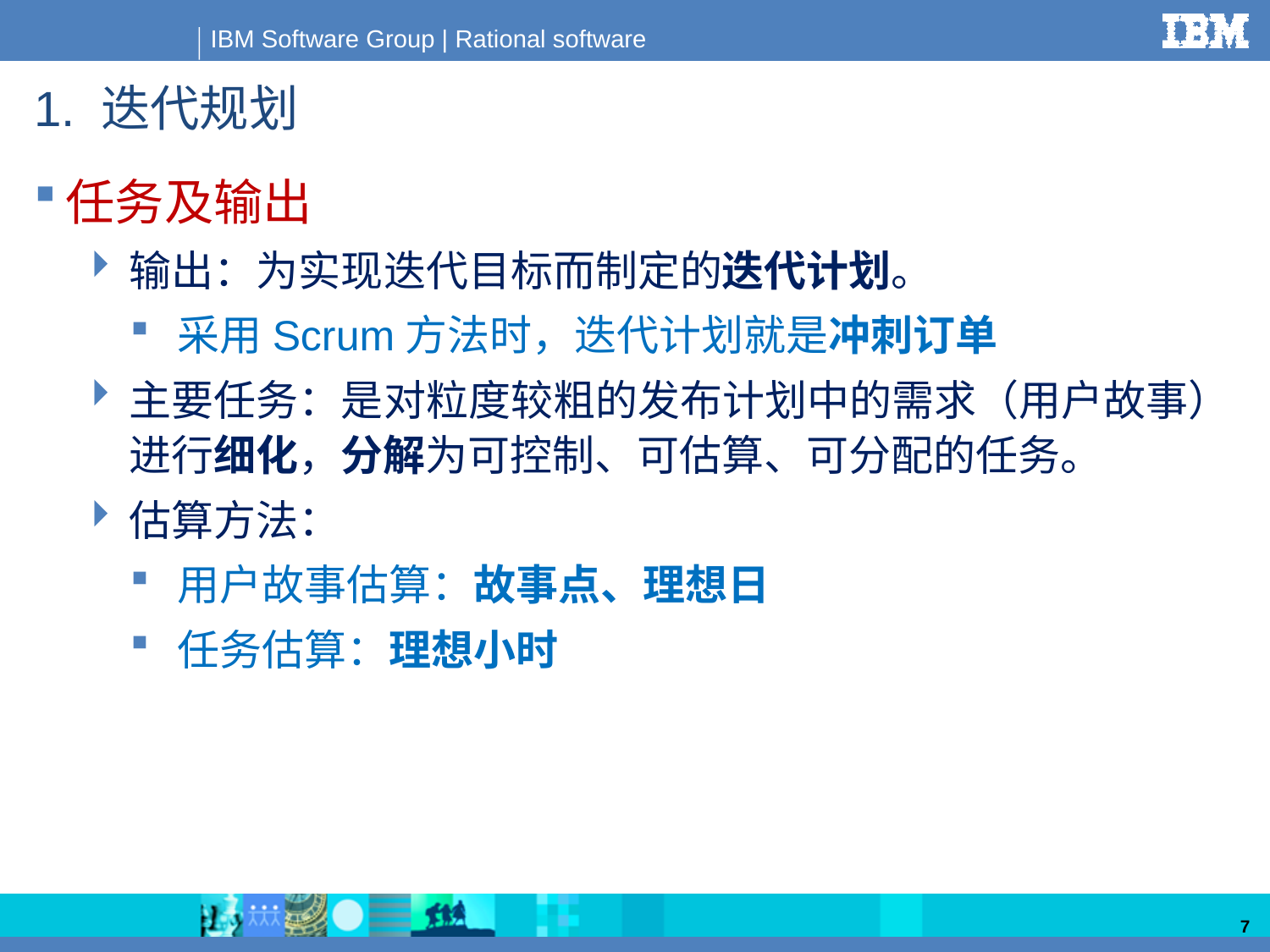

# 1. 迭代规划
任务及输出
输出：为实现迭代目标而制定的迭代计划。
采用Scrum方法时，迭代计划就是冲刺订单
主要任务：是对粒度较粗的发布计划中的需求（用户故事）进行细化，分解为可控制、可估算、可分配的任务。
估算方法：
用户故事估算：故事点、理想日
任务估算：理想小时
7